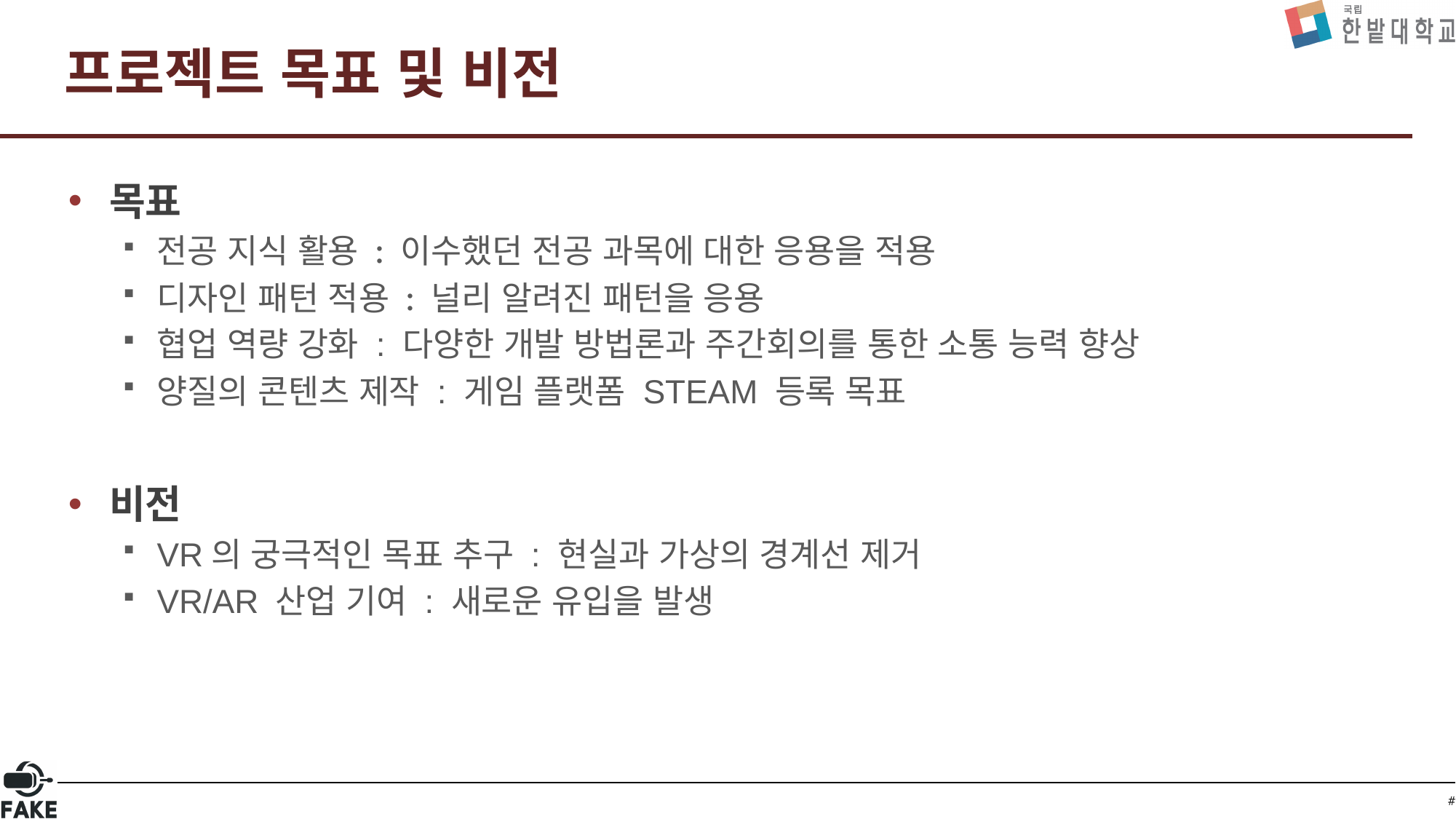

# 프로젝트 목표 및 비전
목표
전공 지식 활용 : 이수했던 전공 과목에 대한 응용을 적용
디자인 패턴 적용 : 널리 알려진 패턴을 응용
협업 역량 강화 : 다양한 개발 방법론과 주간회의를 통한 소통 능력 향상
양질의 콘텐츠 제작 : 게임 플랫폼 STEAM 등록 목표

비전
VR의 궁극적인 목표 추구 : 현실과 가상의 경계선 제거
VR/AR 산업 기여 : 새로운 유입을 발생